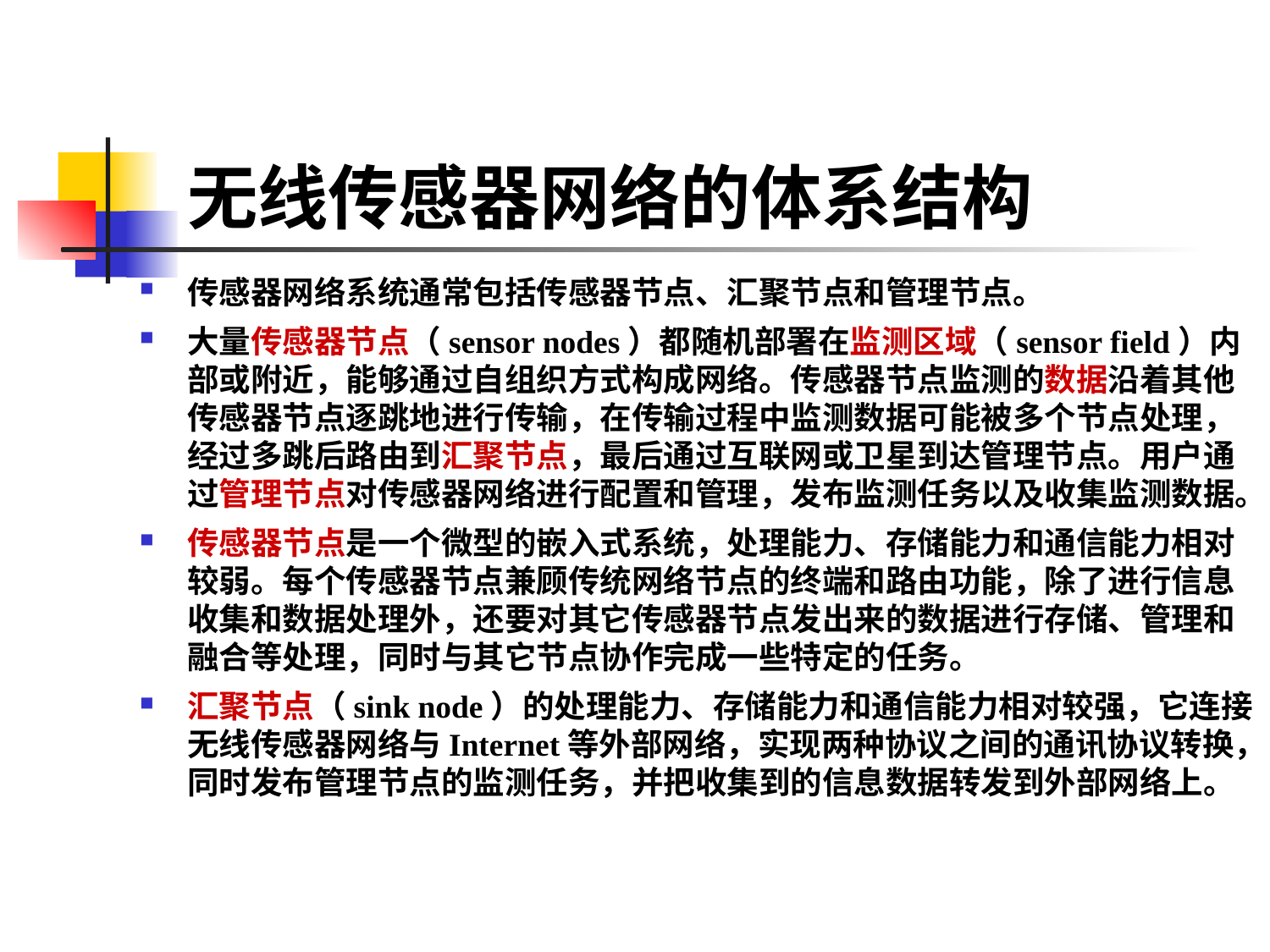

# 无线传感器网络的体系结构
传感器网络系统通常包括传感器节点、汇聚节点和管理节点。
大量传感器节点（sensor nodes）都随机部署在监测区域（sensor field）内部或附近，能够通过自组织方式构成网络。传感器节点监测的数据沿着其他传感器节点逐跳地进行传输，在传输过程中监测数据可能被多个节点处理，经过多跳后路由到汇聚节点，最后通过互联网或卫星到达管理节点。用户通过管理节点对传感器网络进行配置和管理，发布监测任务以及收集监测数据。
传感器节点是一个微型的嵌入式系统，处理能力、存储能力和通信能力相对较弱。每个传感器节点兼顾传统网络节点的终端和路由功能，除了进行信息收集和数据处理外，还要对其它传感器节点发出来的数据进行存储、管理和融合等处理，同时与其它节点协作完成一些特定的任务。
汇聚节点（sink node）的处理能力、存储能力和通信能力相对较强，它连接无线传感器网络与Internet等外部网络，实现两种协议之间的通讯协议转换，同时发布管理节点的监测任务，并把收集到的信息数据转发到外部网络上。